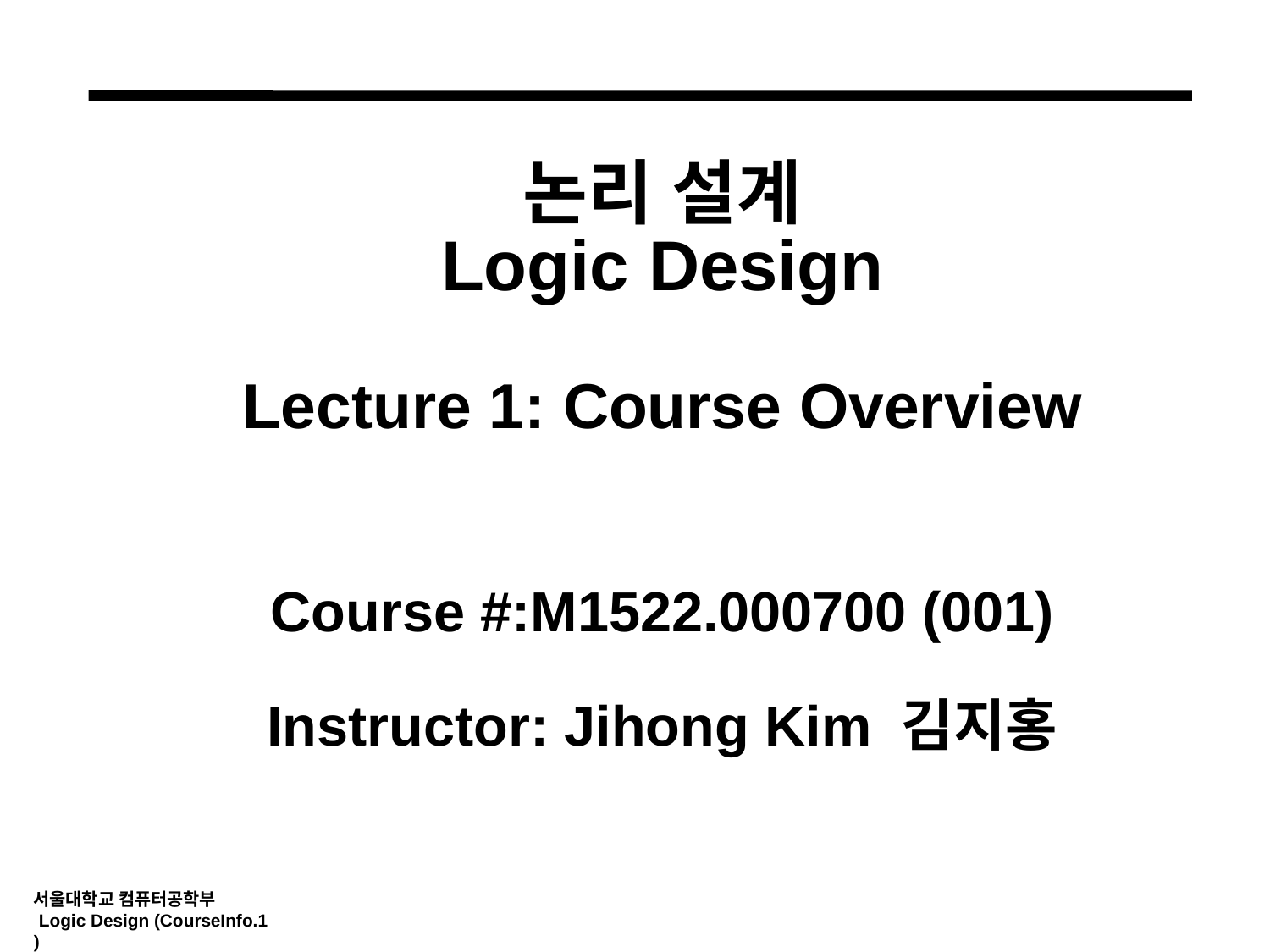

# 논리 설계 Logic Design Lecture 1: Course Overview Course #:M1522.000700 (001) Instructor: Jihong Kim 김지홍
서울대학교 컴퓨터공학부
 Logic Design (CourseInfo.1)